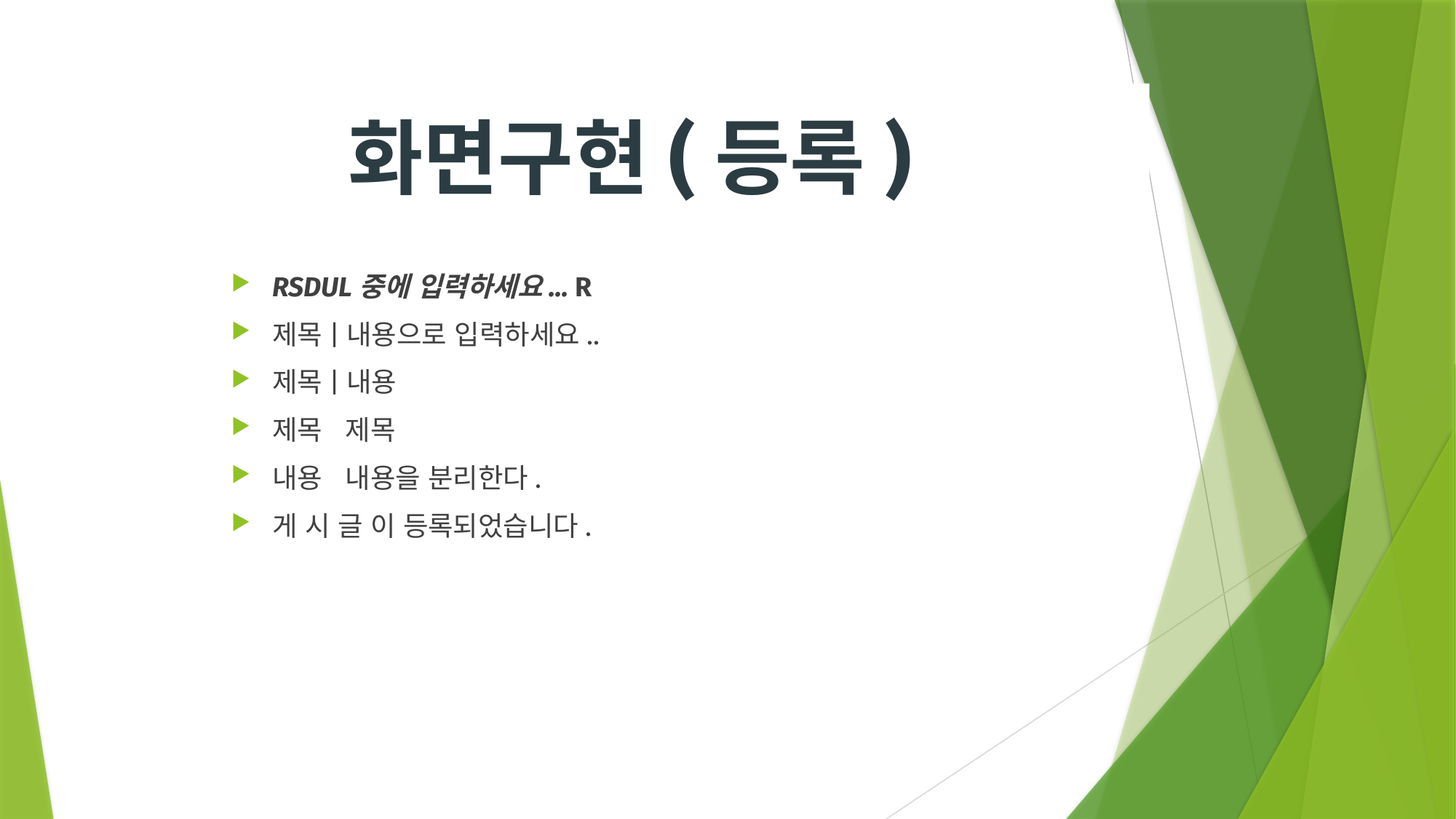

화면구현(등록)
RSDUL중에 입력하세요... R
제목|내용으로 입력하세요..
제목|내용
제목   제목
내용   내용을 분리한다.
게 시 글 이 등록되었습니다.